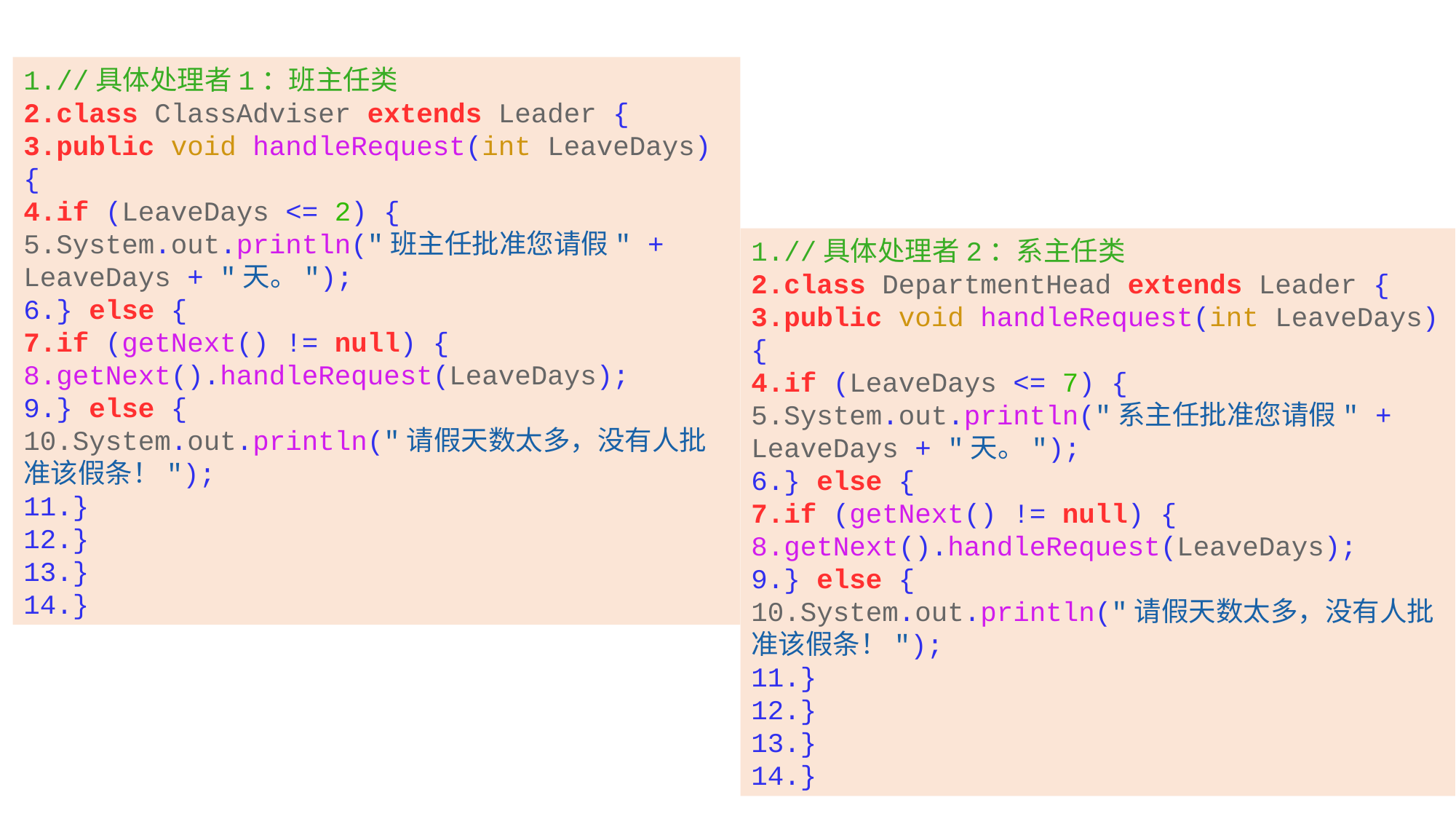

//具体处理者1：班主任类
class ClassAdviser extends Leader {
public void handleRequest(int LeaveDays) {
if (LeaveDays <= 2) {
System.out.println("班主任批准您请假" + LeaveDays + "天。");
} else {
if (getNext() != null) {
getNext().handleRequest(LeaveDays);
} else {
System.out.println("请假天数太多，没有人批准该假条！");
}
}
}
}
//具体处理者2：系主任类
class DepartmentHead extends Leader {
public void handleRequest(int LeaveDays) {
if (LeaveDays <= 7) {
System.out.println("系主任批准您请假" + LeaveDays + "天。");
} else {
if (getNext() != null) {
getNext().handleRequest(LeaveDays);
} else {
System.out.println("请假天数太多，没有人批准该假条！");
}
}
}
}